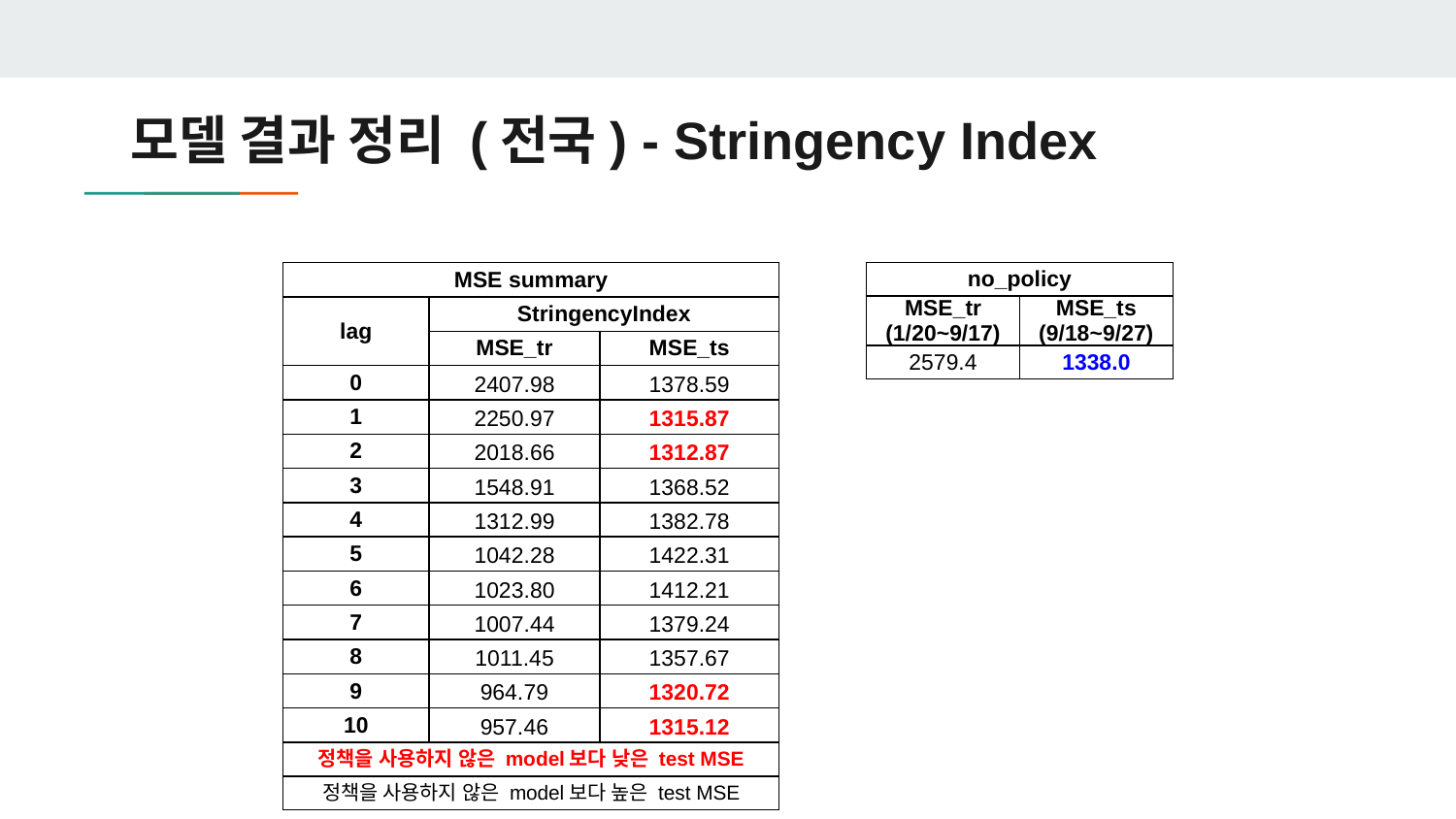

# 모델 결과 정리 (전국) - Stringency Index
| MSE summary |  |  |
| --- | --- | --- |
| lag | StringencyIndex |  |
|  | MSE\_tr | MSE\_ts |
| 0 | 2407.98 | 1378.59 |
| 1 | 2250.97 | 1315.87 |
| 2 | 2018.66 | 1312.87 |
| 3 | 1548.91 | 1368.52 |
| 4 | 1312.99 | 1382.78 |
| 5 | 1042.28 | 1422.31 |
| 6 | 1023.80 | 1412.21 |
| 7 | 1007.44 | 1379.24 |
| 8 | 1011.45 | 1357.67 |
| 9 | 964.79 | 1320.72 |
| 10 | 957.46 | 1315.12 |
| no\_policy |  |
| --- | --- |
| MSE\_tr (1/20~9/17) | MSE\_ts (9/18~9/27) |
| 2579.4 | 1338.0 |
| 정책을 사용하지 않은 model보다 낮은 test MSE |
| --- |
| 정책을 사용하지 않은 model보다 높은 test MSE |